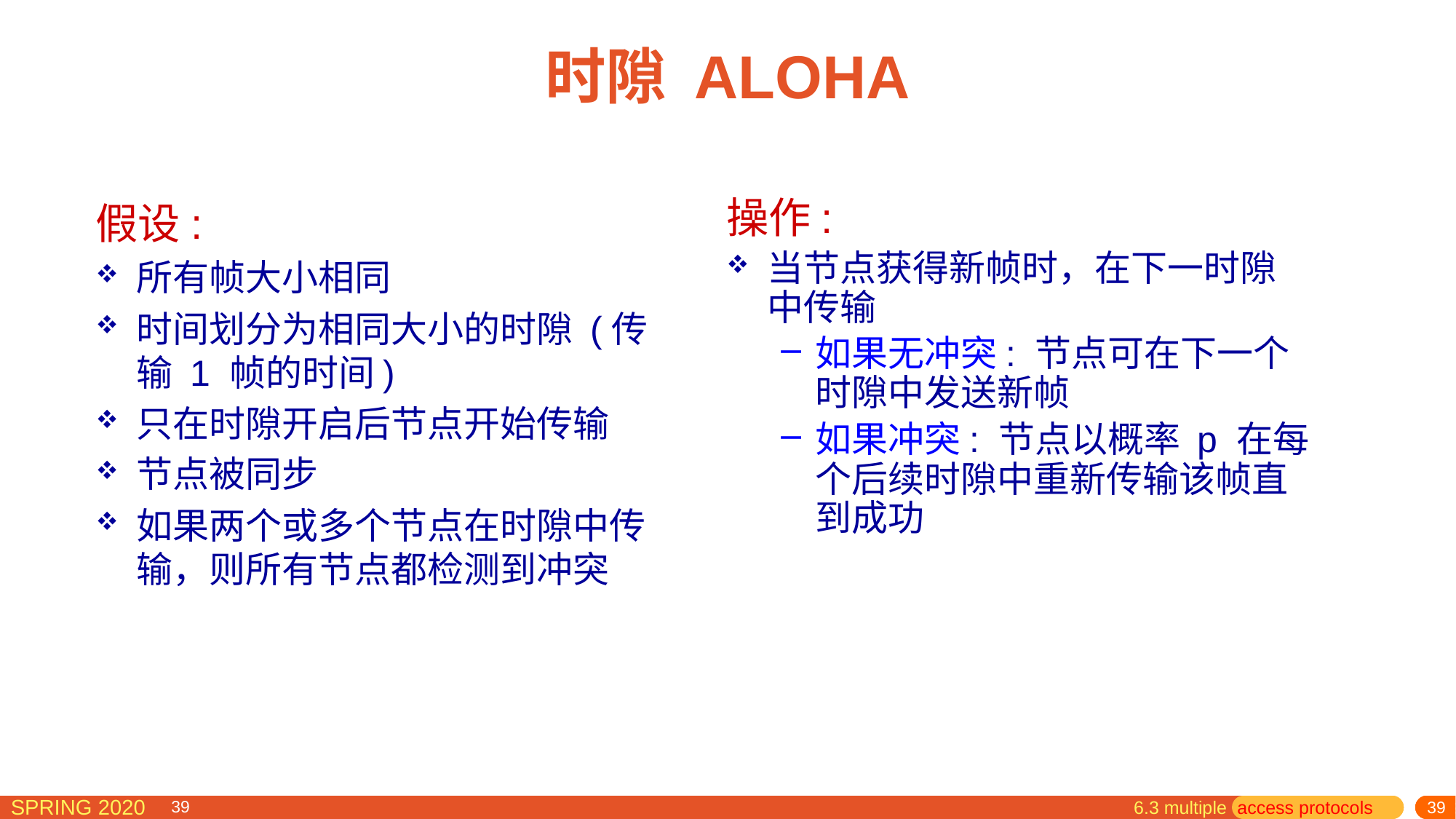

# 时隙 ALOHA
假设:
所有帧大小相同
时间划分为相同大小的时隙 (传输 1 帧的时间)
只在时隙开启后节点开始传输
节点被同步
如果两个或多个节点在时隙中传输，则所有节点都检测到冲突
操作:
当节点获得新帧时，在下一时隙中传输
如果无冲突: 节点可在下一个时隙中发送新帧
如果冲突: 节点以概率 p 在每个后续时隙中重新传输该帧直到成功
6.3 multiple  access protocols